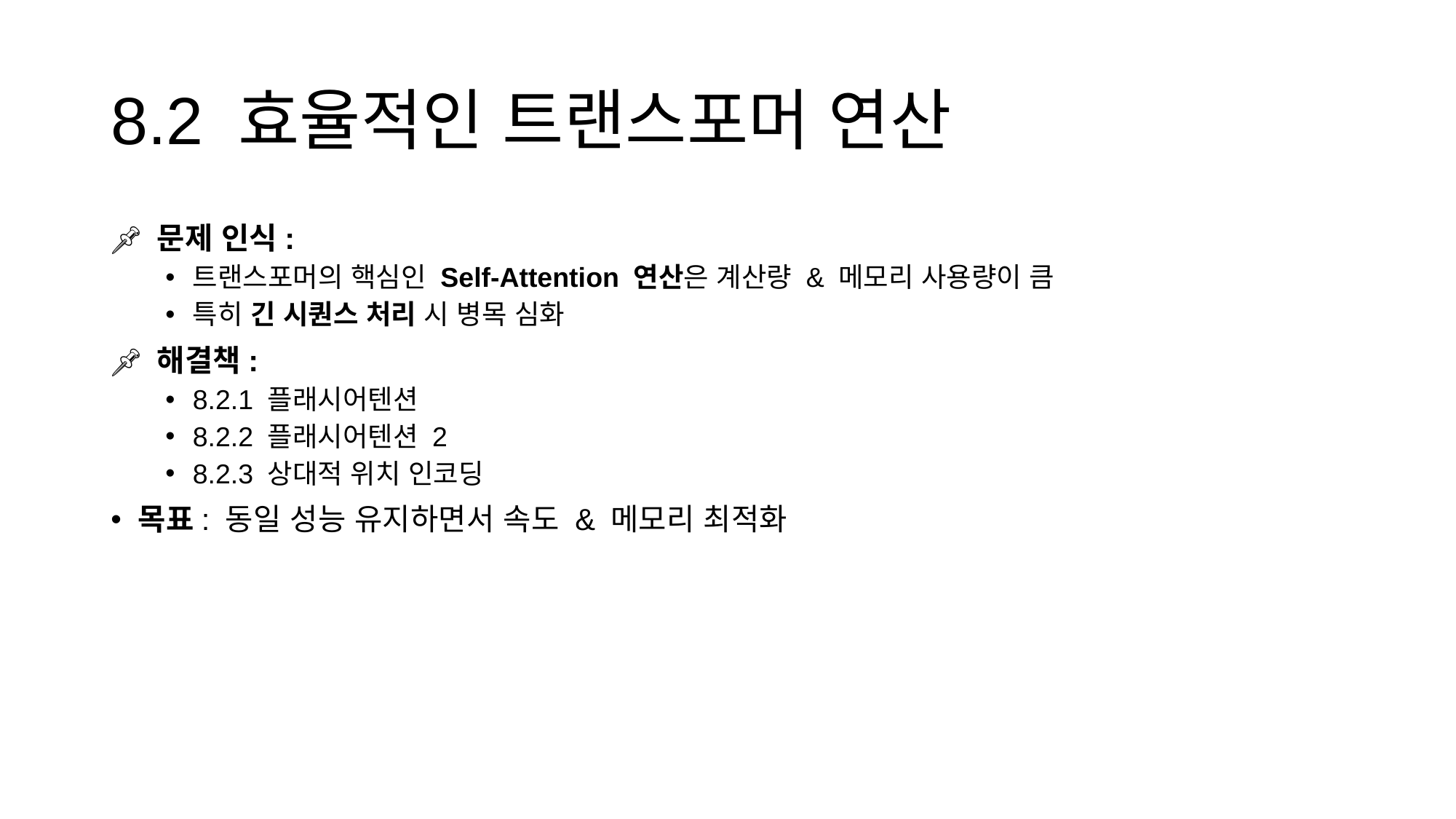

# 8.2 효율적인 트랜스포머 연산
📌 문제 인식:
트랜스포머의 핵심인 Self-Attention 연산은 계산량 & 메모리 사용량이 큼
특히 긴 시퀀스 처리 시 병목 심화
📌 해결책:
8.2.1 플래시어텐션
8.2.2 플래시어텐션 2
8.2.3 상대적 위치 인코딩
목표: 동일 성능 유지하면서 속도 & 메모리 최적화